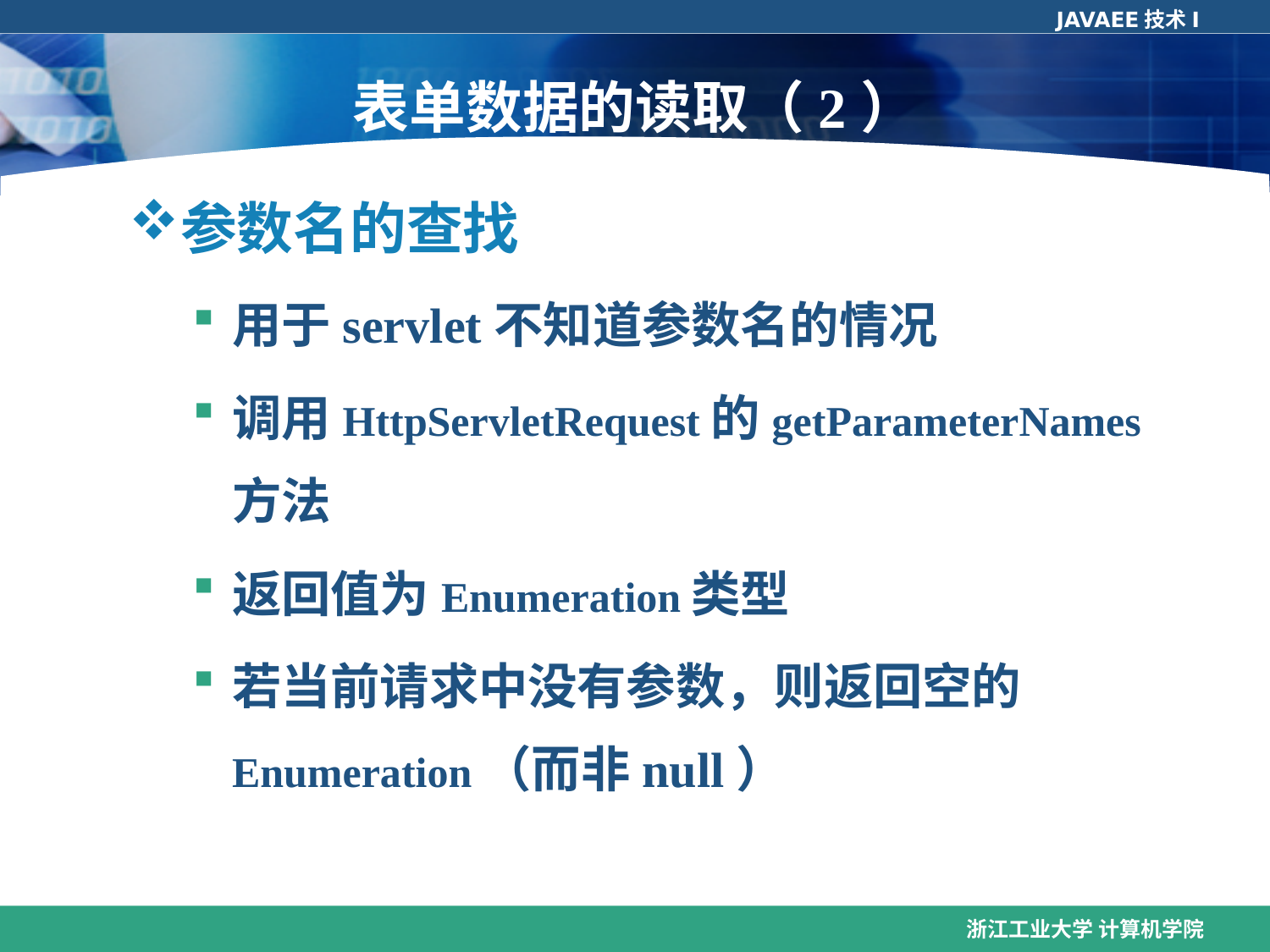

表单数据的读取（2）
参数名的查找
用于servlet不知道参数名的情况
调用HttpServletRequest的getParameterNames方法
返回值为Enumeration类型
若当前请求中没有参数，则返回空的Enumeration（而非null）